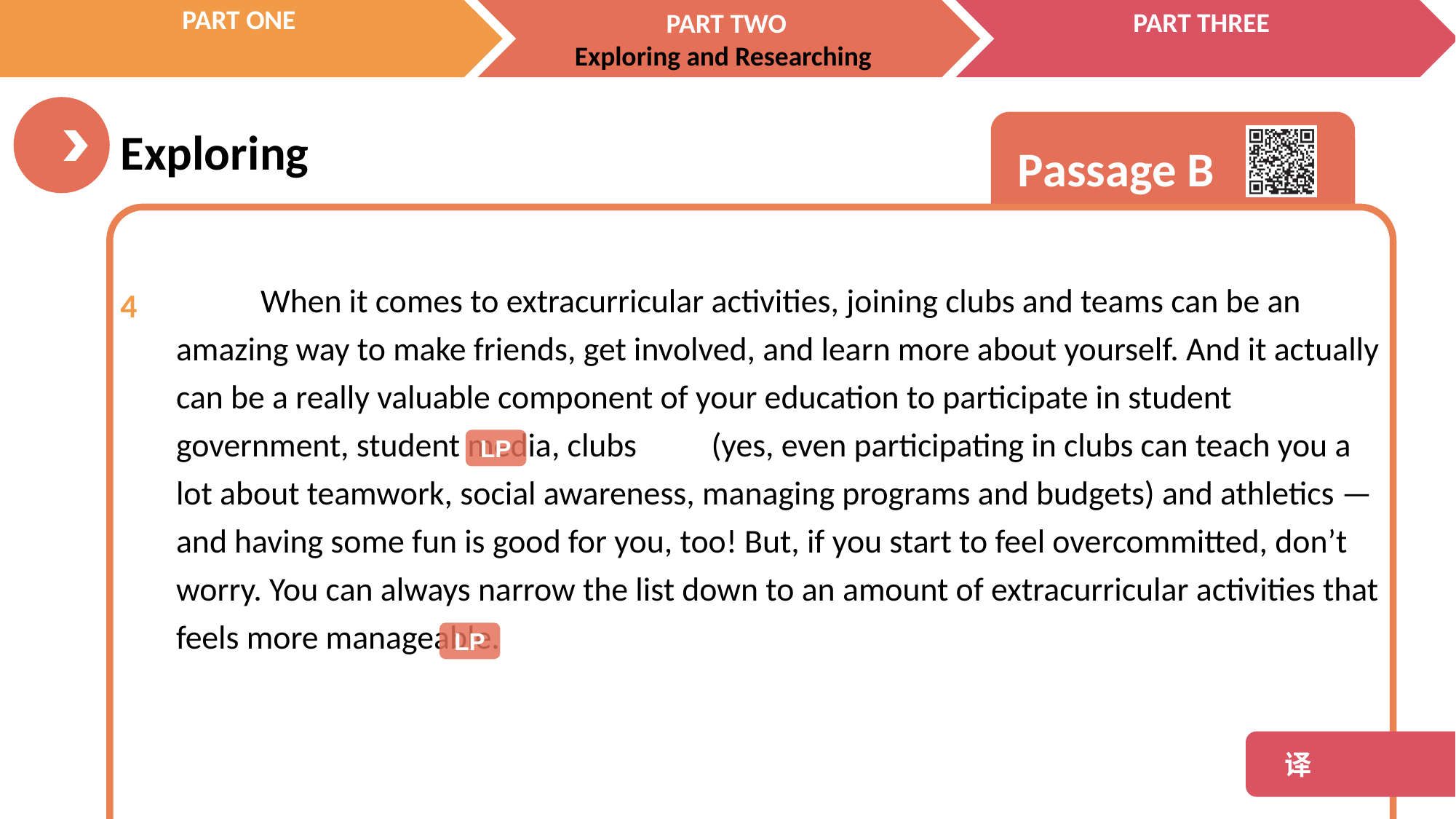

When it comes to extracurricular activities, joining clubs and teams can be an amazing way to make friends, get involved, and learn more about yourself. And it actually can be a really valuable component of your education to participate in student government, student media, clubs          (yes, even participating in clubs can teach you a lot about teamwork, social awareness, managing programs and budgets) and athletics — and having some fun is good for you, too! But, if you start to feel overcommitted, don’t worry. You can always narrow the list down to an amount of extracurricular activities that feels more manageable.

4

LP
LP
   译